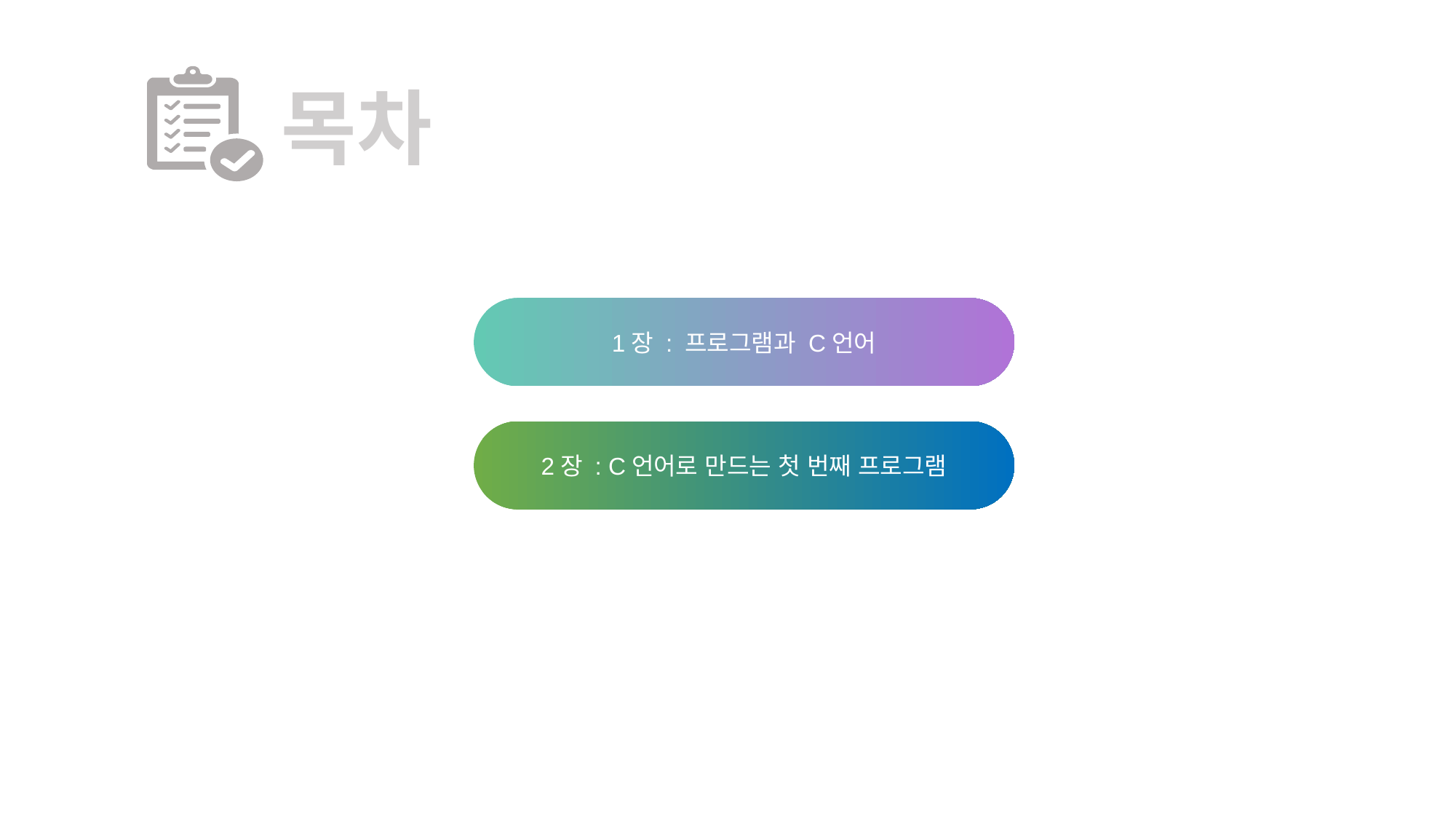

목차
1장 : 프로그램과 C언어
2장 : C언어로 만드는 첫 번째 프로그램